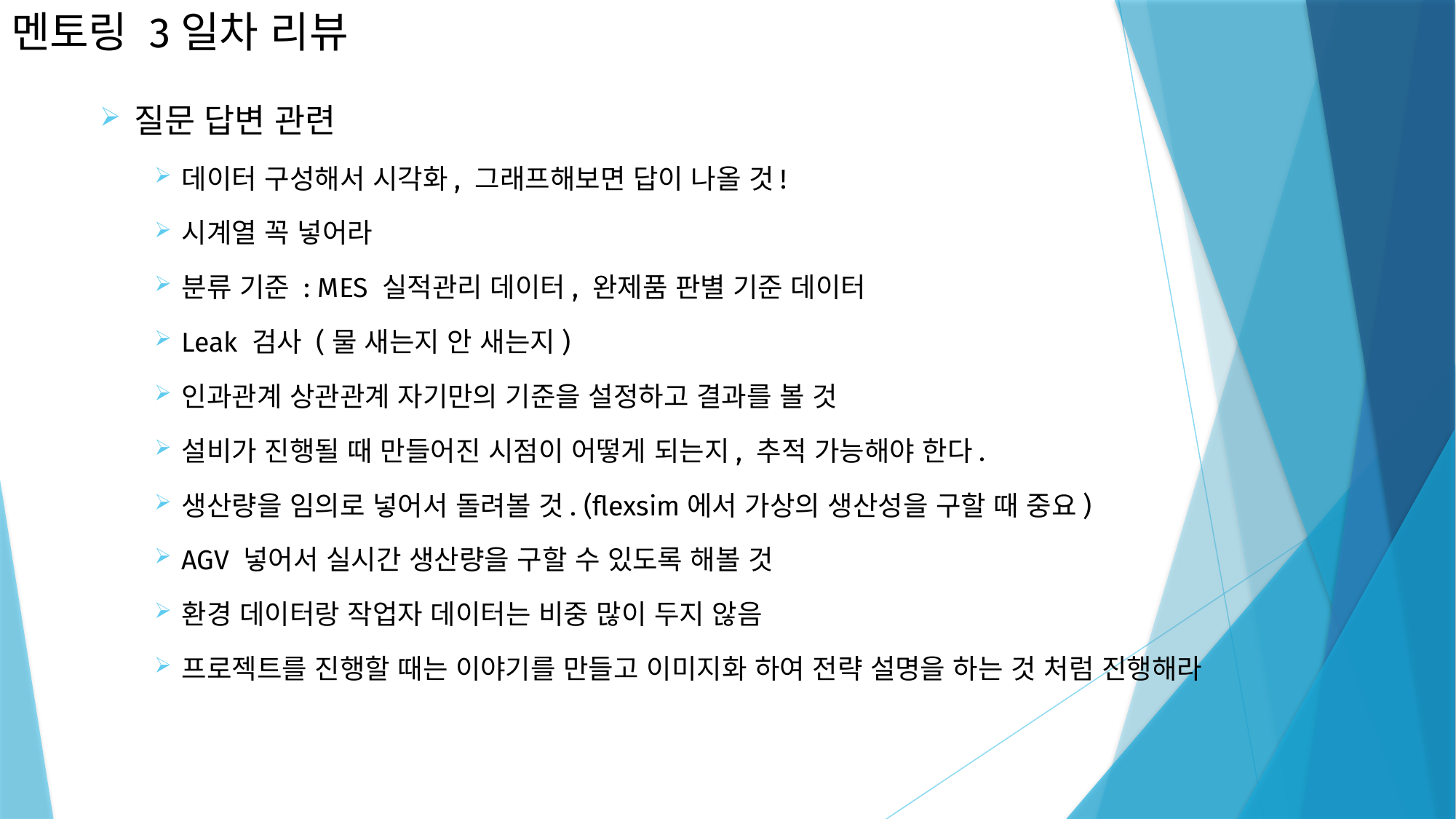

# 멘토링 3일차 리뷰
질문 답변 관련
데이터 구성해서 시각화, 그래프해보면 답이 나올 것!
시계열 꼭 넣어라
분류 기준 : MES 실적관리 데이터, 완제품 판별 기준 데이터
Leak 검사 (물 새는지 안 새는지)
인과관계 상관관계 자기만의 기준을 설정하고 결과를 볼 것
설비가 진행될 때 만들어진 시점이 어떻게 되는지, 추적 가능해야 한다.
생산량을 임의로 넣어서 돌려볼 것. (flexsim에서 가상의 생산성을 구할 때 중요)
AGV 넣어서 실시간 생산량을 구할 수 있도록 해볼 것
환경 데이터랑 작업자 데이터는 비중 많이 두지 않음
프로젝트를 진행할 때는 이야기를 만들고 이미지화 하여 전략 설명을 하는 것 처럼 진행해라